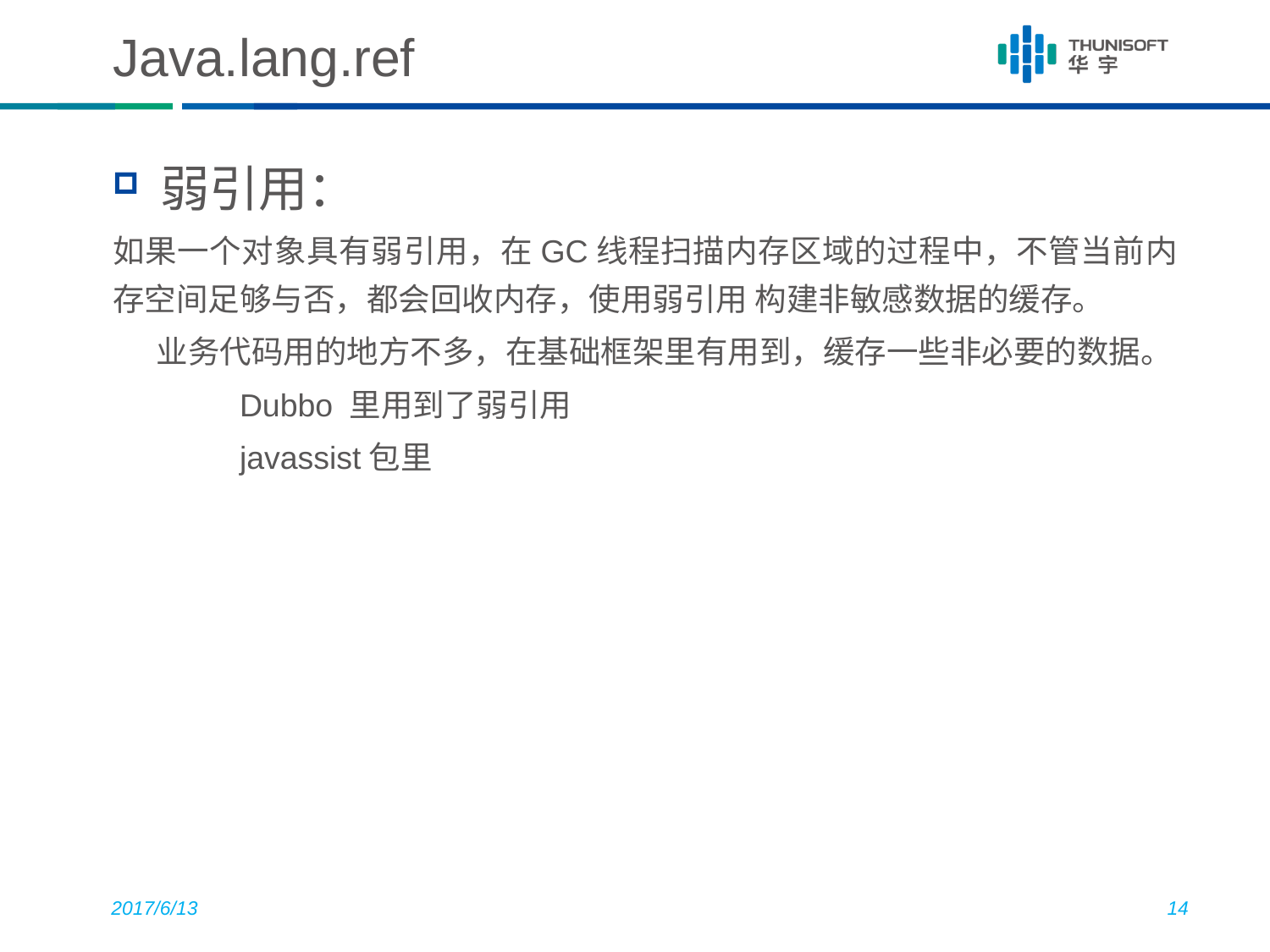

# Java.lang.ref
弱引用：
如果一个对象具有弱引用，在GC线程扫描内存区域的过程中，不管当前内存空间足够与否，都会回收内存，使用弱引用 构建非敏感数据的缓存。
     业务代码用的地方不多，在基础框架里有用到，缓存一些非必要的数据。
	Dubbo 里用到了弱引用
	javassist包里

2017/6/13
14